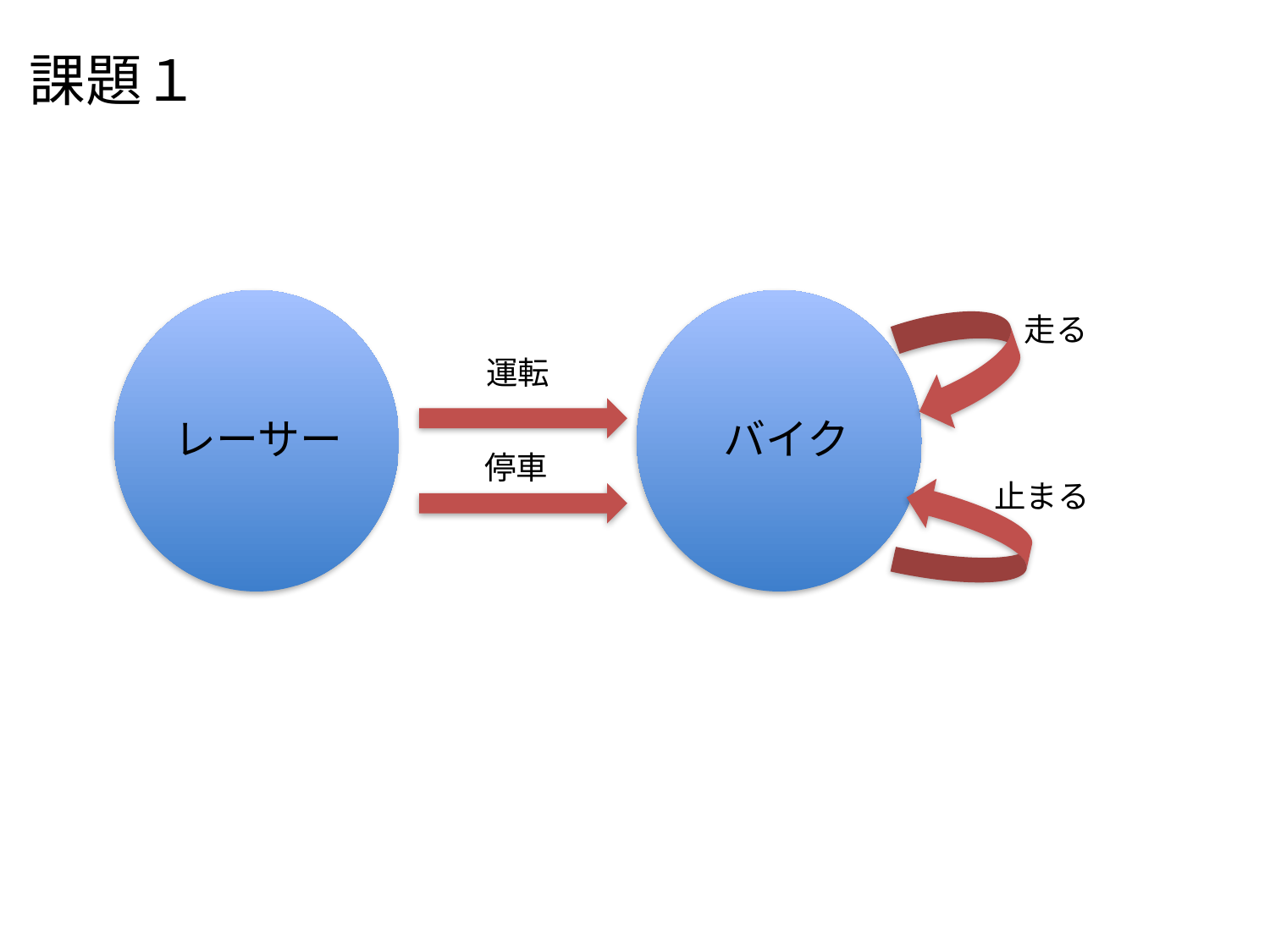

課題１

走る

運転

レーサー
バイク
停車
止まる